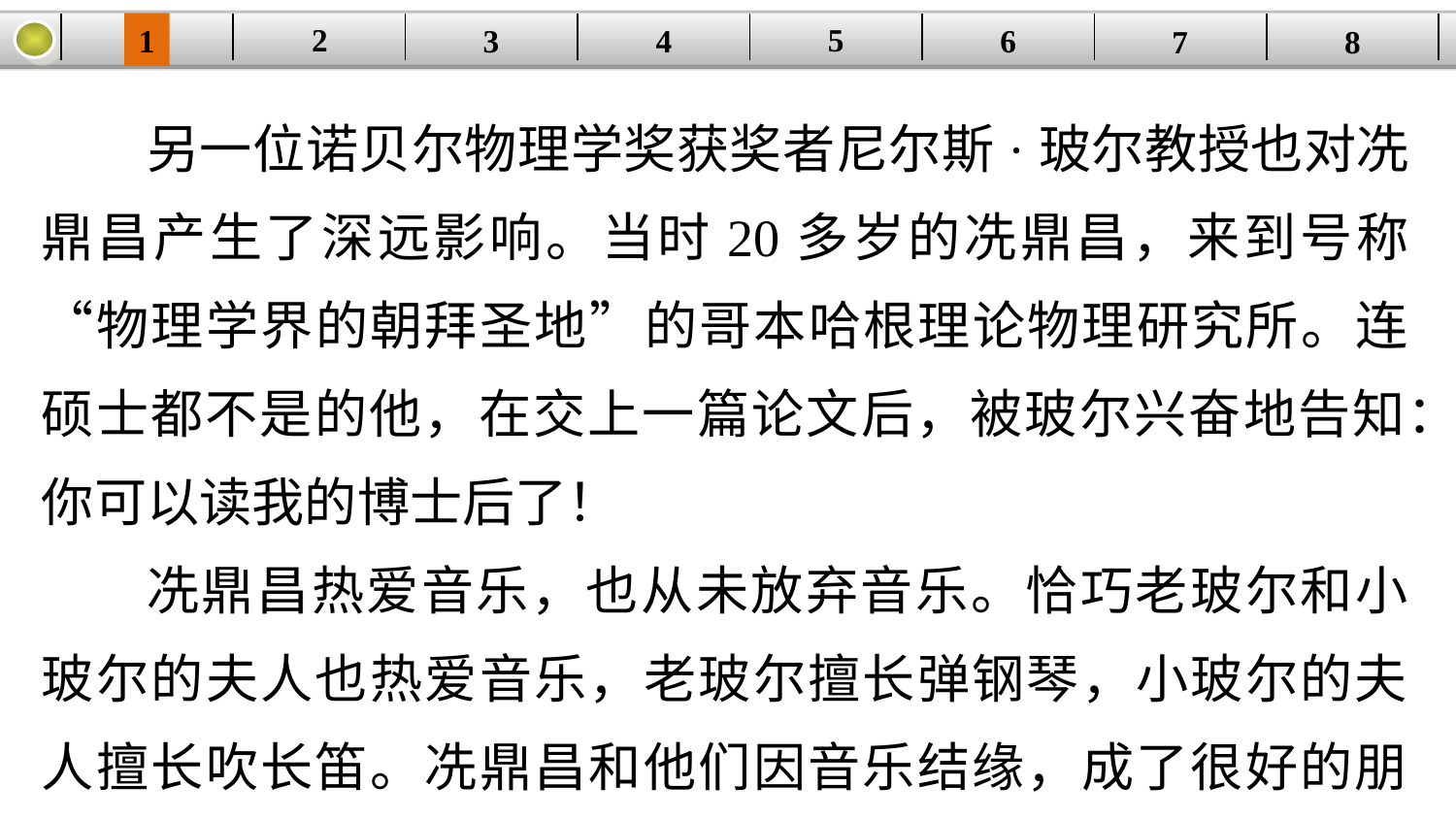

5
2
1
4
6
|  |  |  |  |  |  |  |  |
| --- | --- | --- | --- | --- | --- | --- | --- |
3
8
7

另一位诺贝尔物理学奖获奖者尼尔斯·玻尔教授也对冼鼎昌产生了深远影响。当时20多岁的冼鼎昌，来到号称“物理学界的朝拜圣地”的哥本哈根理论物理研究所。连硕士都不是的他，在交上一篇论文后，被玻尔兴奋地告知：你可以读我的博士后了！
冼鼎昌热爱音乐，也从未放弃音乐。恰巧老玻尔和小玻尔的夫人也热爱音乐，老玻尔擅长弹钢琴，小玻尔的夫人擅长吹长笛。冼鼎昌和他们因音乐结缘，成了很好的朋友。